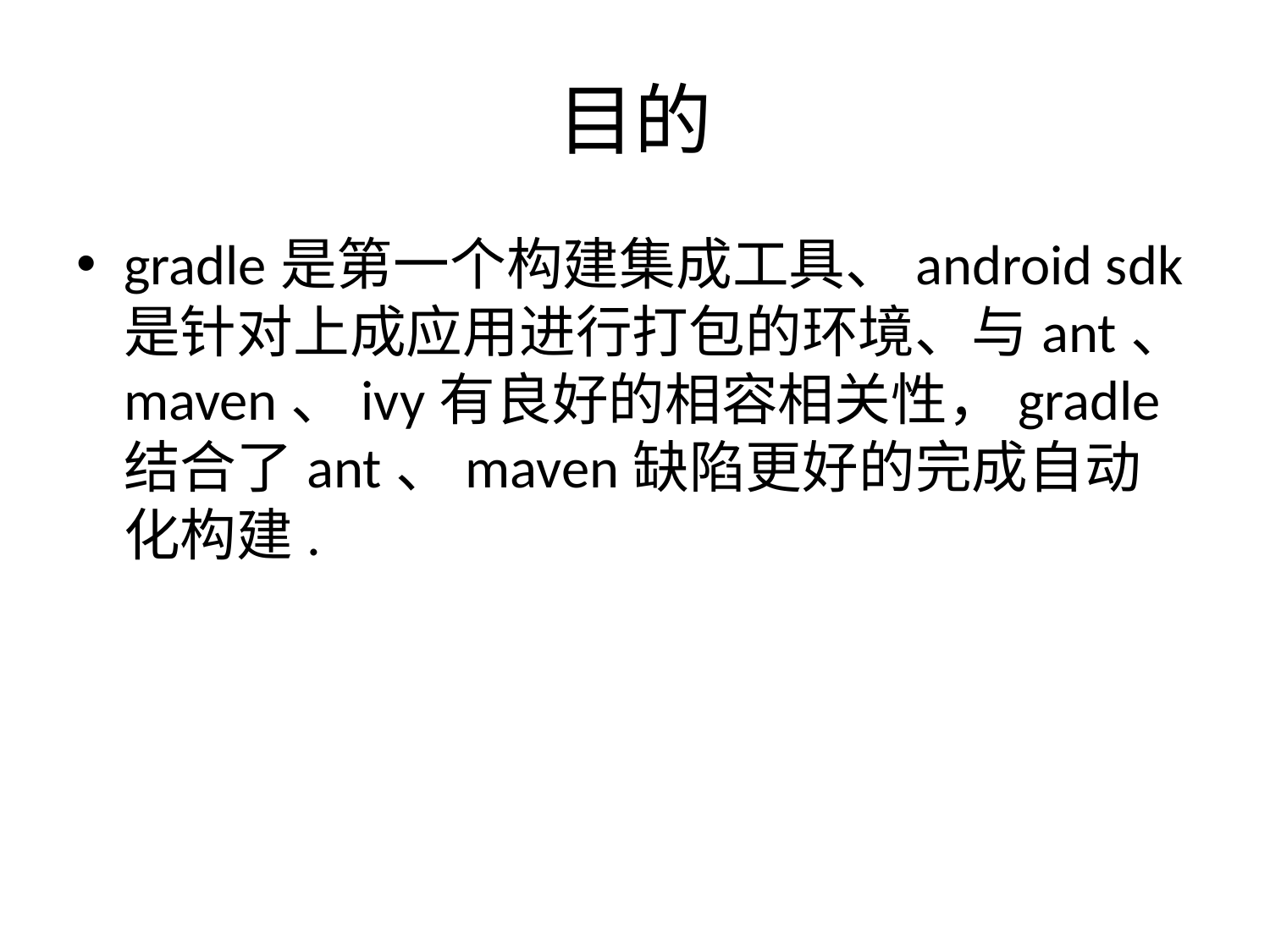

# 目的
gradle是第一个构建集成工具、android sdk是针对上成应用进行打包的环境、与ant、maven、ivy有良好的相容相关性，gradle结合了ant、maven缺陷更好的完成自动化构建.